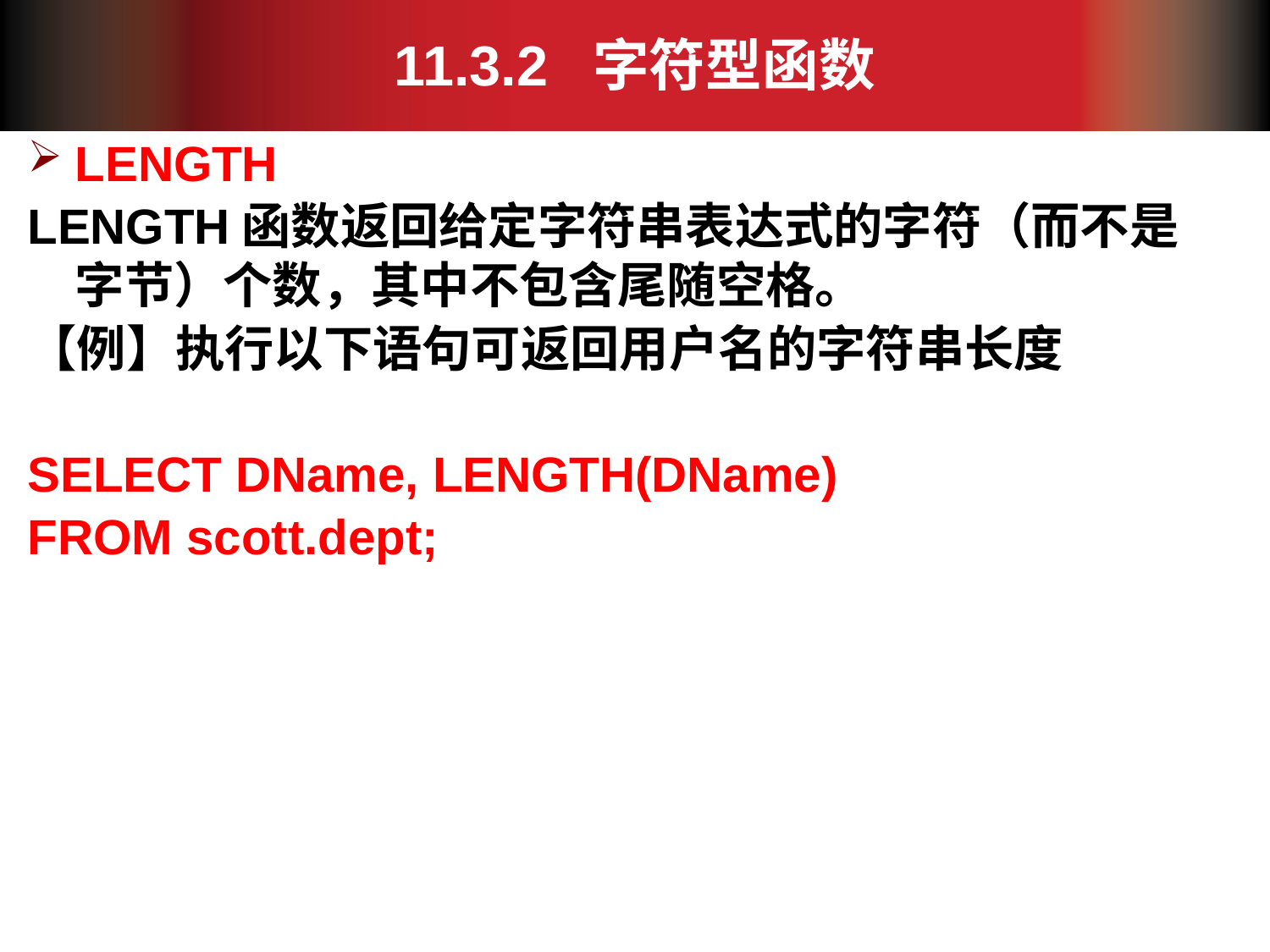

11.3.2  字符型函数
LENGTH
LENGTH函数返回给定字符串表达式的字符（而不是字节）个数，其中不包含尾随空格。
【例】执行以下语句可返回用户名的字符串长度

SELECT DName, LENGTH(DName)
FROM scott.dept;